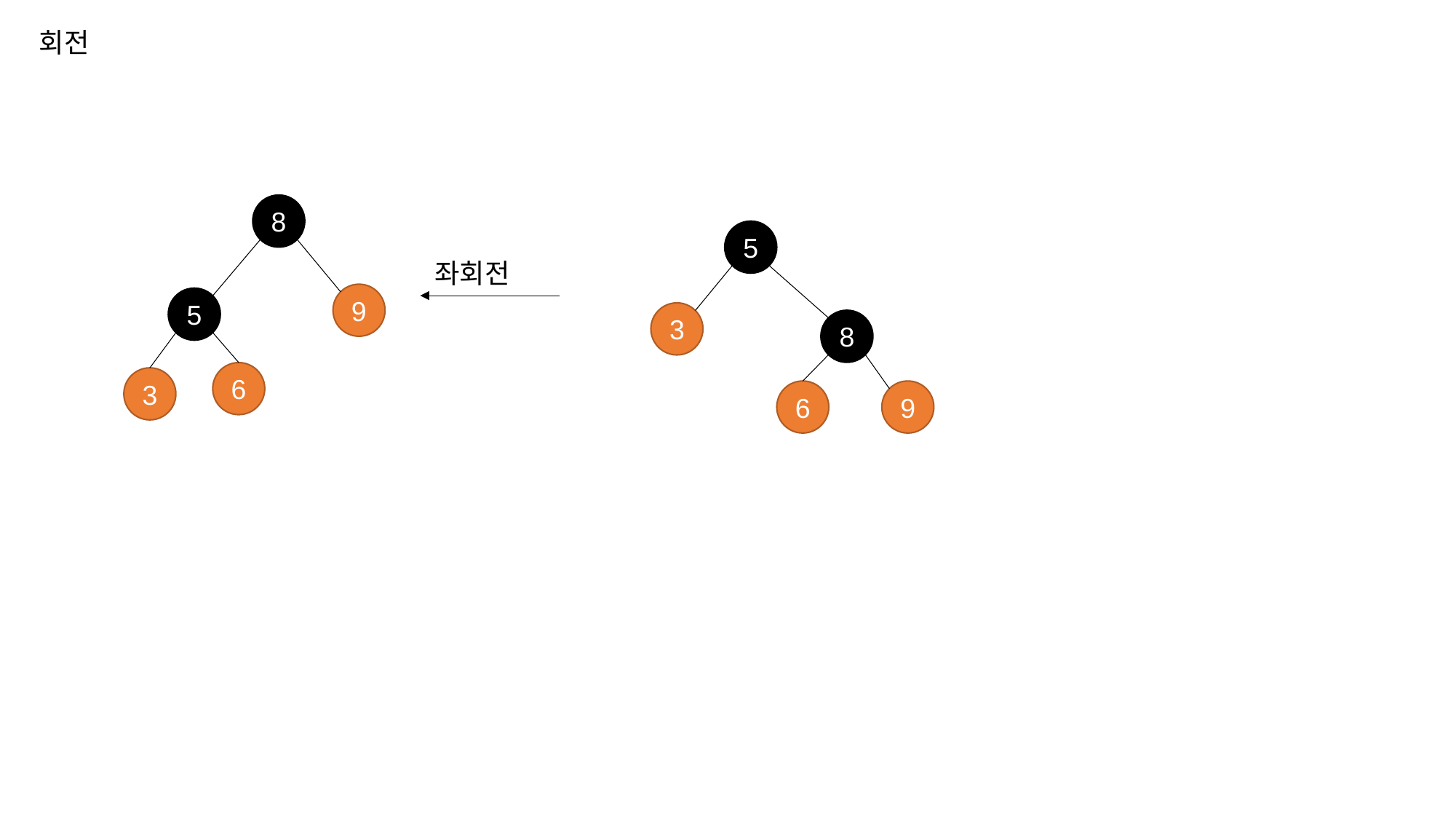

회전
8
5
좌회전
9
5
3
8
6
3
6
9